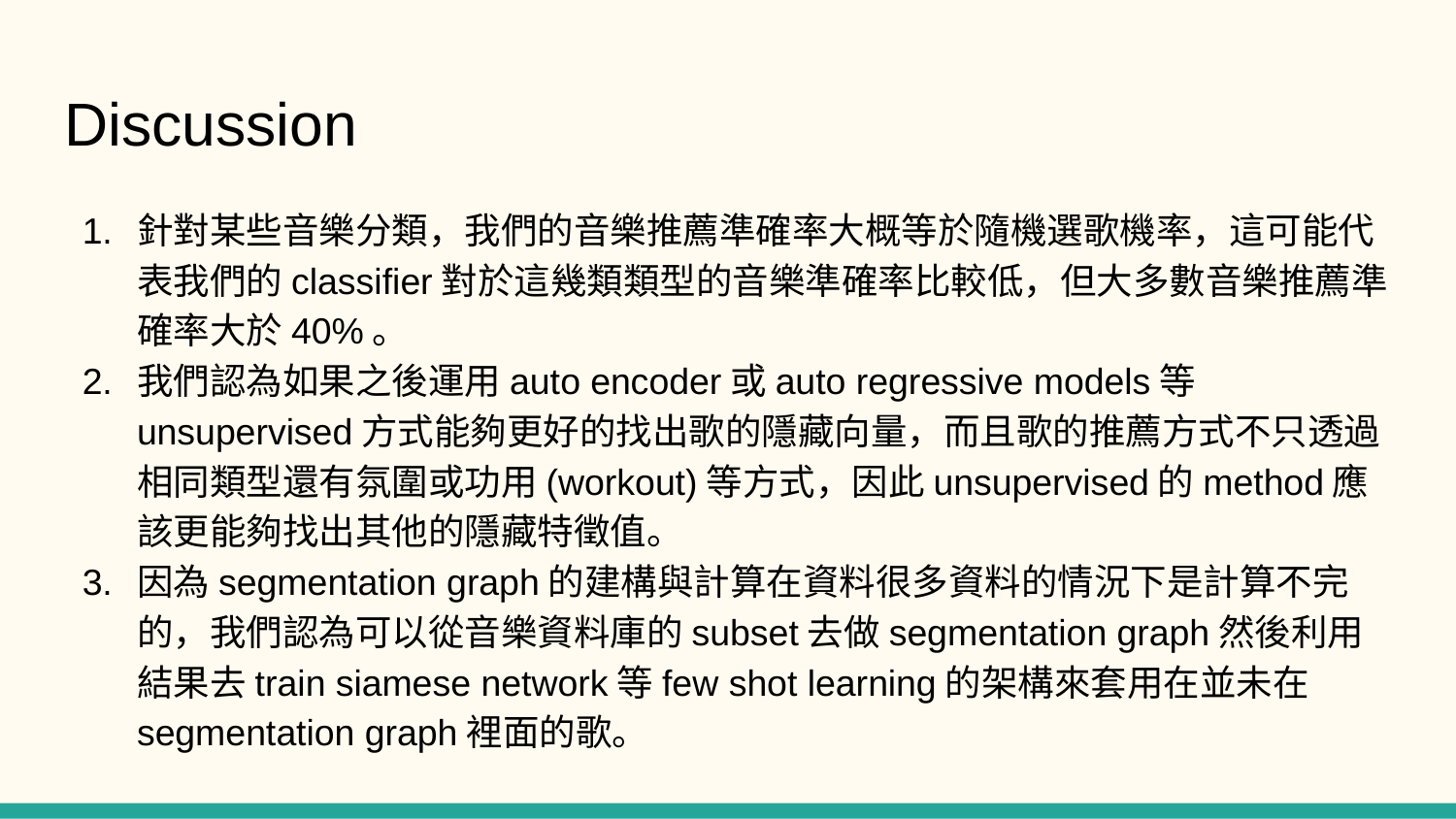

# Discussion
針對某些音樂分類，我們的音樂推薦準確率大概等於隨機選歌機率，這可能代表我們的classifier對於這幾類類型的音樂準確率比較低，但大多數音樂推薦準確率大於40%。
我們認為如果之後運用auto encoder或auto regressive models等unsupervised方式能夠更好的找出歌的隱藏向量，而且歌的推薦方式不只透過相同類型還有氛圍或功用(workout)等方式，因此unsupervised的method應該更能夠找出其他的隱藏特徵值。
因為segmentation graph的建構與計算在資料很多資料的情況下是計算不完的，我們認為可以從音樂資料庫的subset去做segmentation graph然後利用結果去train siamese network等few shot learning的架構來套用在並未在segmentation graph裡面的歌。